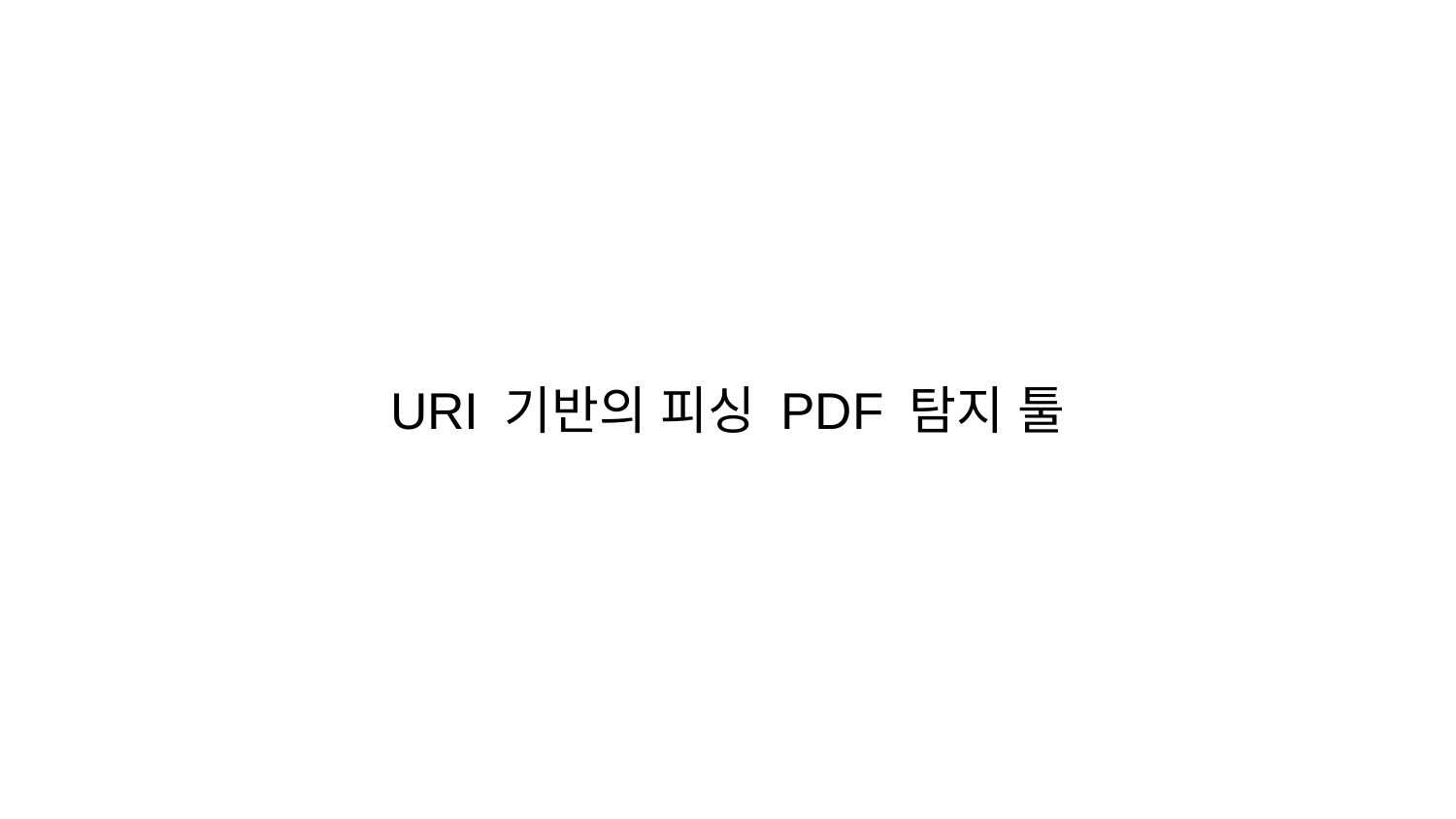

# URI 기반의 피싱 PDF 탐지 툴